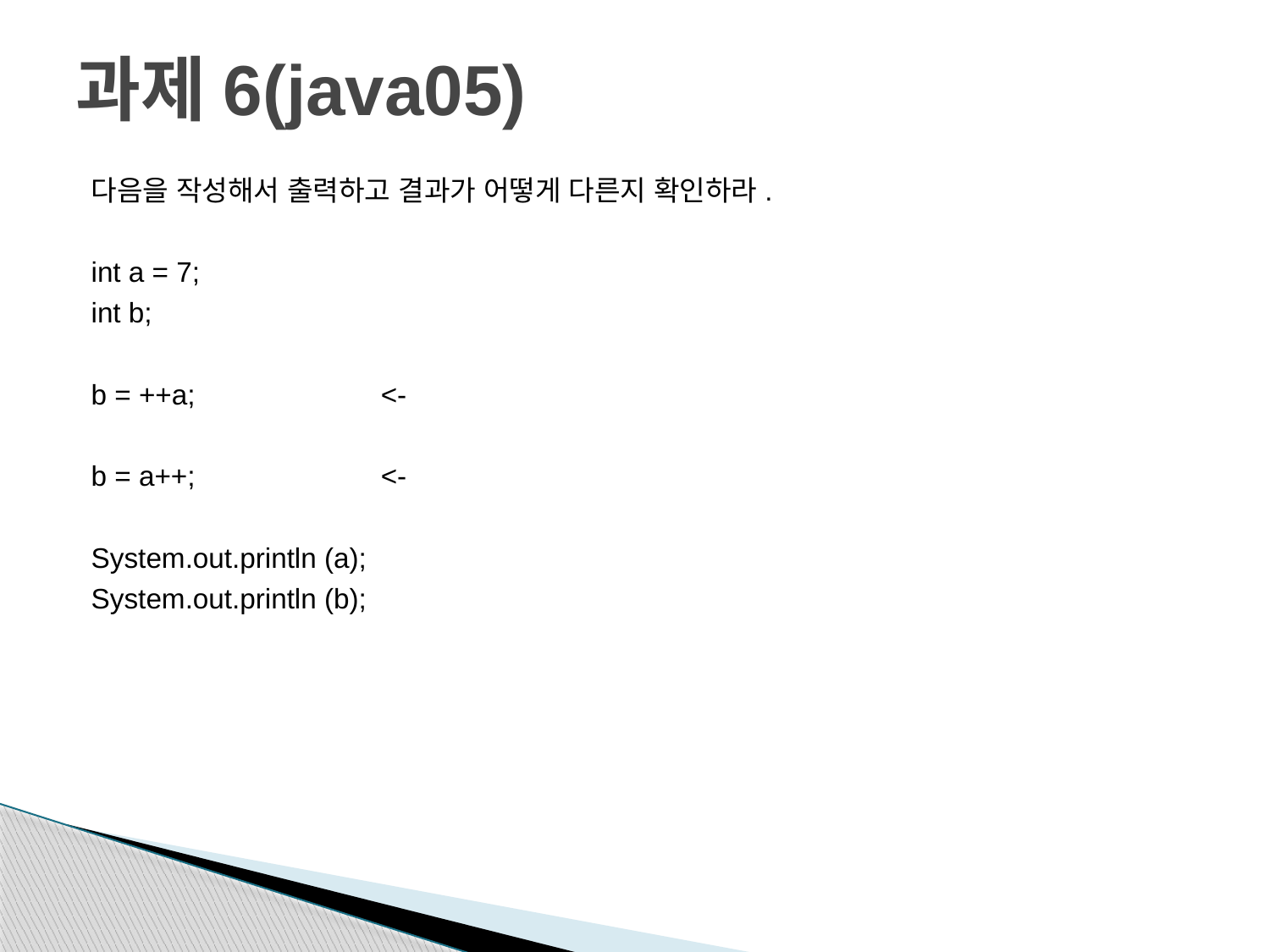

# 과제6(java05)
다음을 작성해서 출력하고 결과가 어떻게 다른지 확인하라.

int a = 7;
int b;

b = ++a;		<-

b = a++;		<-

System.out.println (a);
System.out.println (b);